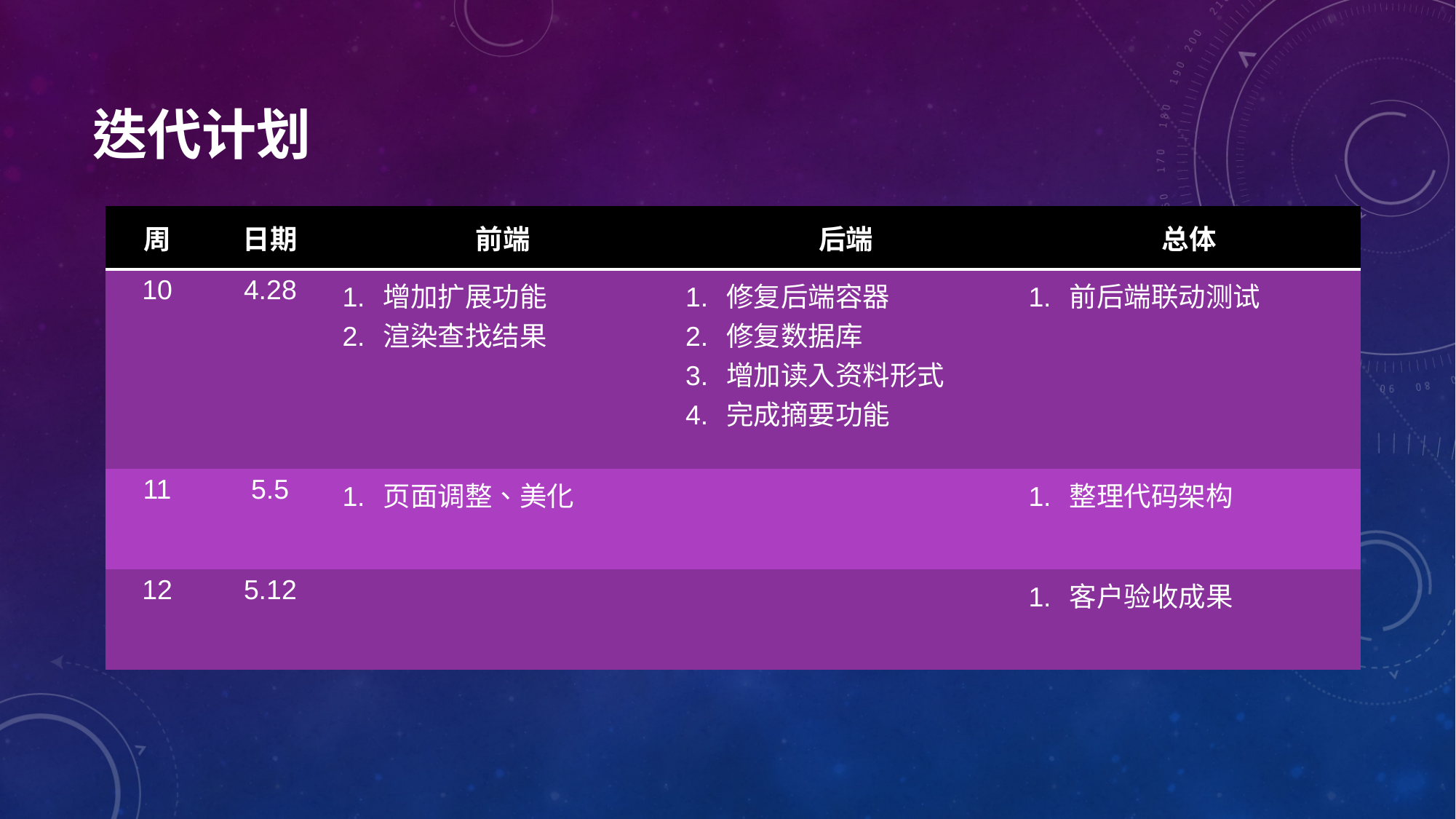

# 迭代计划
| 周 | 日期 | 前端 | 后端 | 总体 |
| --- | --- | --- | --- | --- |
| 10 | 4.28 | 增加扩展功能 渲染查找结果 | 修复后端容器 修复数据库 增加读入资料形式 完成摘要功能 | 前后端联动测试 |
| 11 | 5.5 | 页面调整、美化 |  | 整理代码架构 |
| 12 | 5.12 |  |  | 客户验收成果 |